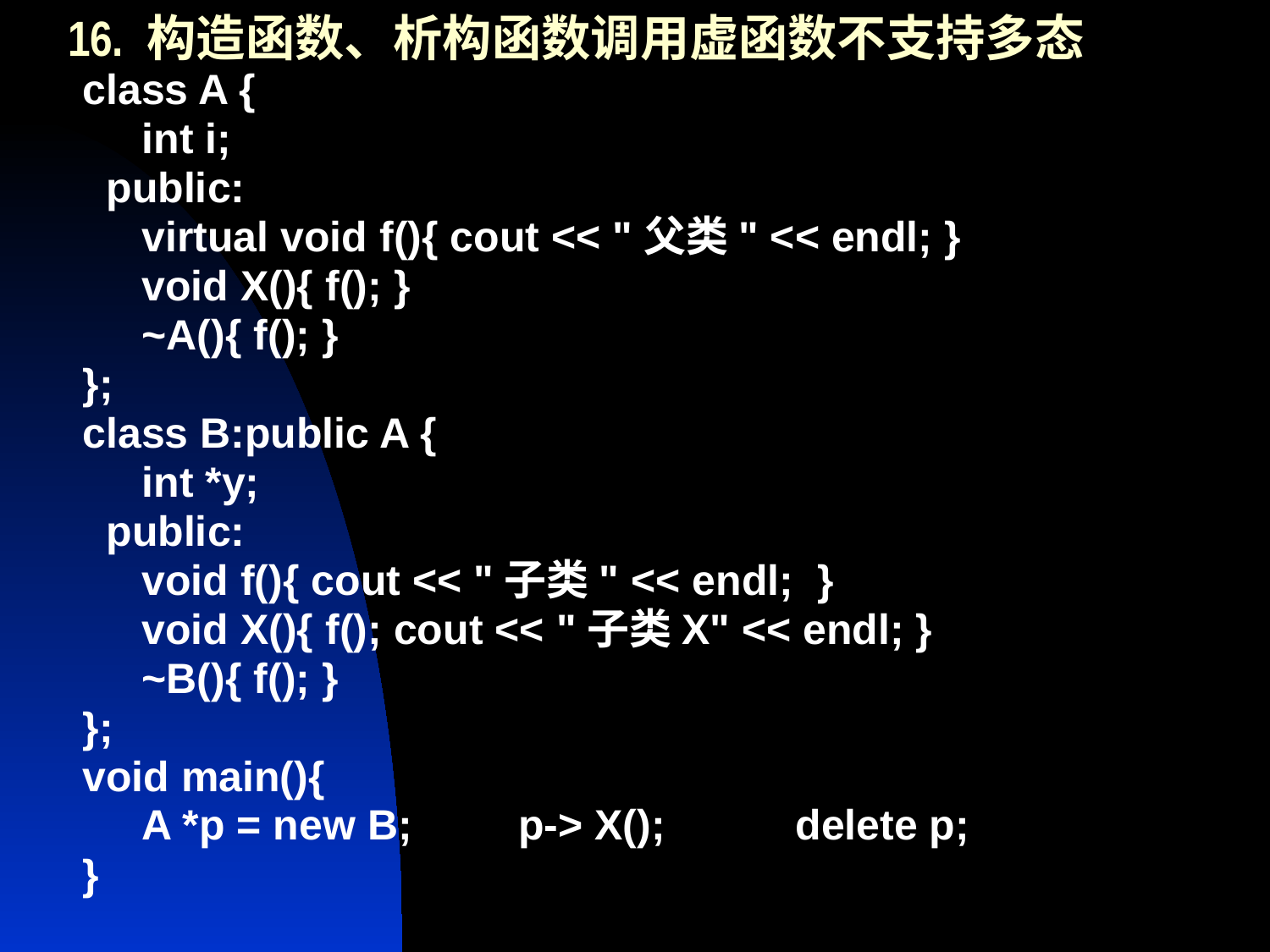

# 16. 构造函数、析构函数调用虚函数不支持多态
class A {
     int i;
  public:
     virtual void f(){ cout << "父类" << endl; }
     void X(){ f(); }
     ~A(){ f(); }
};
class B:public A {
     int *y;
  public:
     void f(){ cout << "子类" << endl;  }
     void X(){ f(); cout << "子类X" << endl; }
     ~B(){ f(); }
};
void main(){
     A *p = new B;         p-> X();           delete p;
}